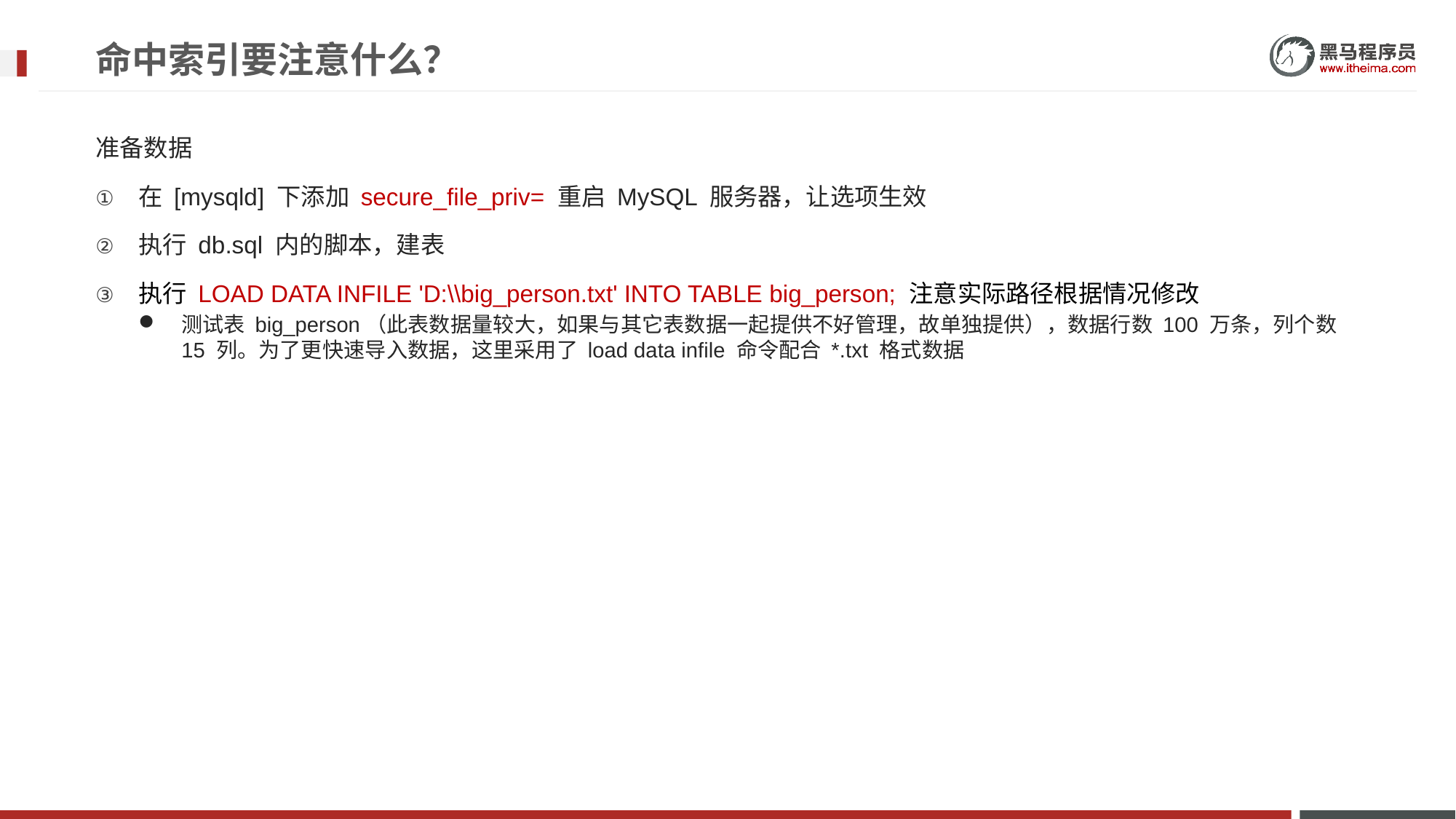

# 命中索引要注意什么？
准备数据
在 [mysqld] 下添加 secure_file_priv= 重启 MySQL 服务器，让选项生效
执行 db.sql 内的脚本，建表
执行 LOAD DATA INFILE 'D:\\big_person.txt' INTO TABLE big_person; 注意实际路径根据情况修改
测试表 big_person（此表数据量较大，如果与其它表数据一起提供不好管理，故单独提供），数据行数 100 万条，列个数 15 列。为了更快速导入数据，这里采用了 load data infile 命令配合 *.txt 格式数据